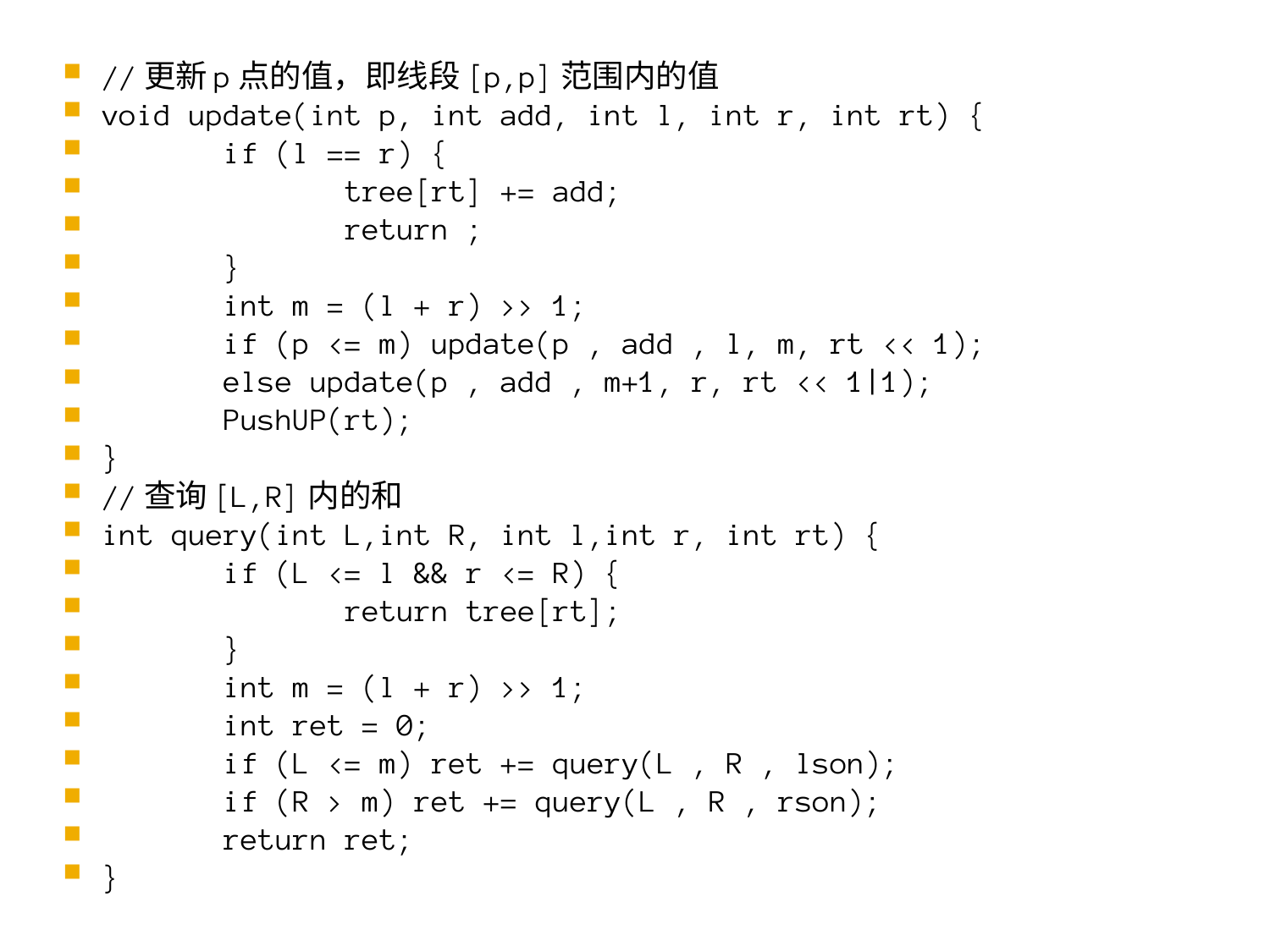

//更新p点的值，即线段[p,p]范围内的值
void update(int p, int add, int l, int r, int rt) {
       if (l == r) {
              tree[rt] += add;
              return ;
       }
       int m = (l + r) >> 1;
       if (p <= m) update(p , add , l, m, rt << 1);
       else update(p , add , m+1, r, rt << 1|1);
       PushUP(rt);
}
//查询[L,R]内的和
int query(int L,int R, int l,int r, int rt) {
       if (L <= l && r <= R) {
              return tree[rt];
       }
       int m = (l + r) >> 1;
       int ret = 0;
       if (L <= m) ret += query(L , R , lson);
       if (R > m) ret += query(L , R , rson);
       return ret;
}